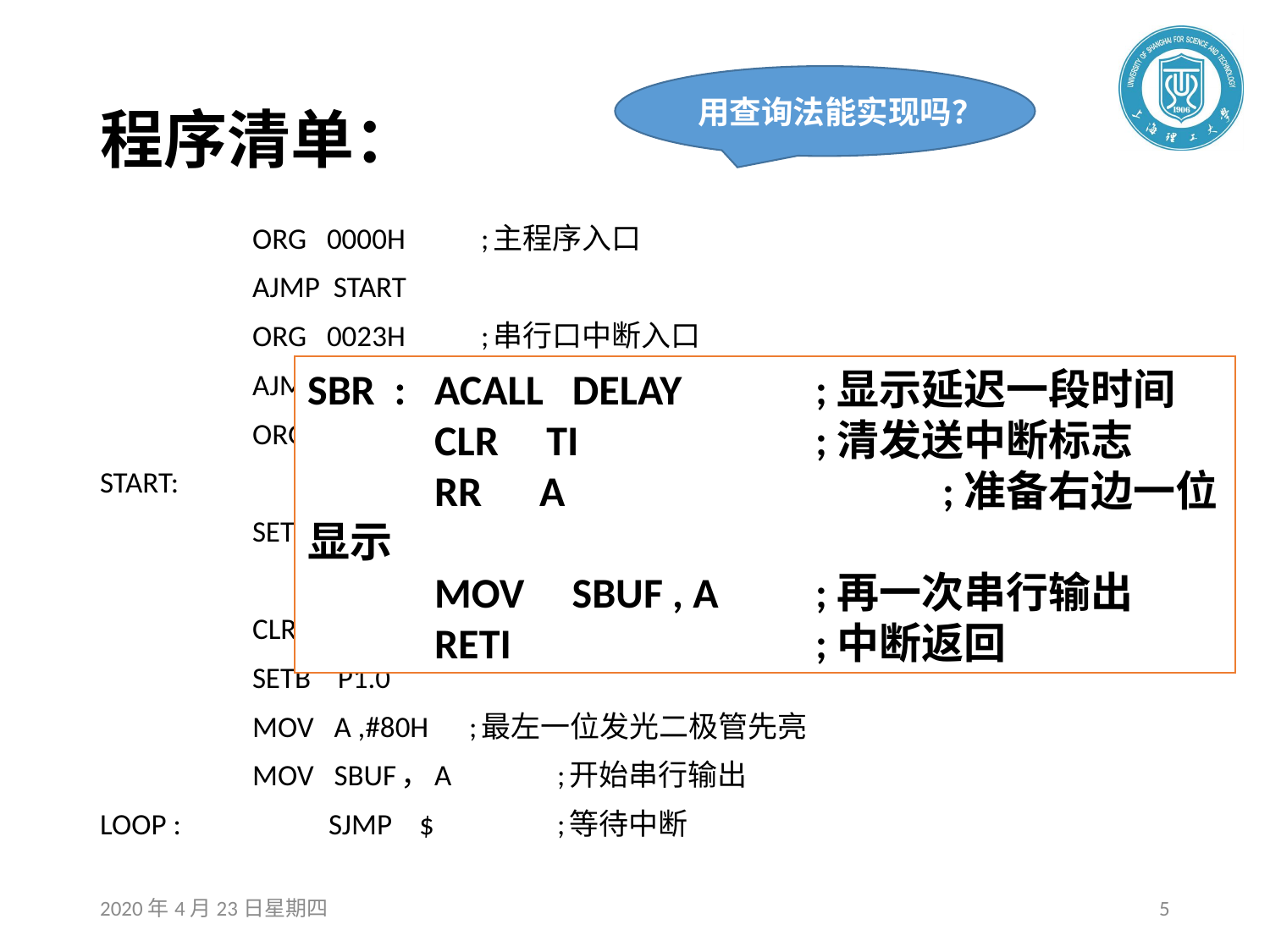

# 程序清单：
用查询法能实现吗？
		ORG   0000H        	;主程序入口
    		AJMP  START
    		ORG   0023H        	;串行口中断入口
    		AJMP  SBR             ;转入串行口中断服务程序
    		ORG   2000H          	;主程序起始地址
START: 		MOV   SCON ,#00H     	;串行口方式0初始化
		SETB  EA
             		SETB  ES
    		CLR   P1.0           	 ;关闭全部LED
		SETB    P1.0
		MOV   A ,#80H      ;最左一位发光二极管先亮
    		MOV   SBUF，A        	;开始串行输出
LOOP :  		SJMP    $             	;等待中断
SBR  :  	ACALL   DELAY         	;显示延迟一段时间
        	CLR     TI            	;清发送中断标志
        	RR      A             		;准备右边一位显示
        	MOV     SBUF , A      	;再一次串行输出
        	RETI                  		;中断返回
2020年4月23日星期四
5